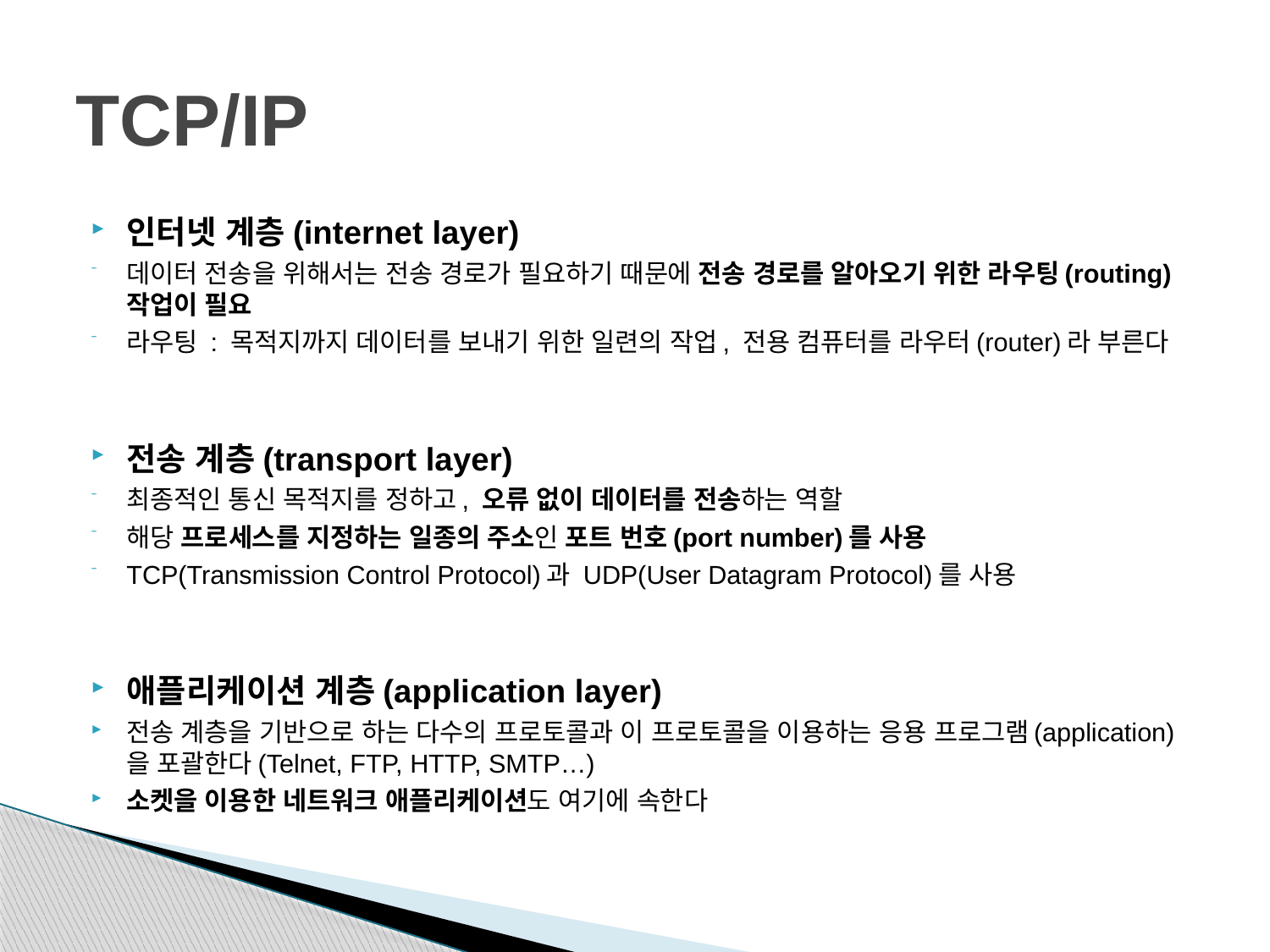

# TCP/IP
인터넷 계층(internet layer)
데이터 전송을 위해서는 전송 경로가 필요하기 때문에 전송 경로를 알아오기 위한 라우팅(routing) 작업이 필요
라우팅 : 목적지까지 데이터를 보내기 위한 일련의 작업, 전용 컴퓨터를 라우터(router)라 부른다

전송 계층(transport layer)
최종적인 통신 목적지를 정하고, 오류 없이 데이터를 전송하는 역할
해당 프로세스를 지정하는 일종의 주소인 포트 번호(port number)를 사용
TCP(Transmission Control Protocol)과 UDP(User Datagram Protocol)를 사용

애플리케이션 계층(application layer)
전송 계층을 기반으로 하는 다수의 프로토콜과 이 프로토콜을 이용하는 응용 프로그램(application)을 포괄한다(Telnet, FTP, HTTP, SMTP…)
소켓을 이용한 네트워크 애플리케이션도 여기에 속한다